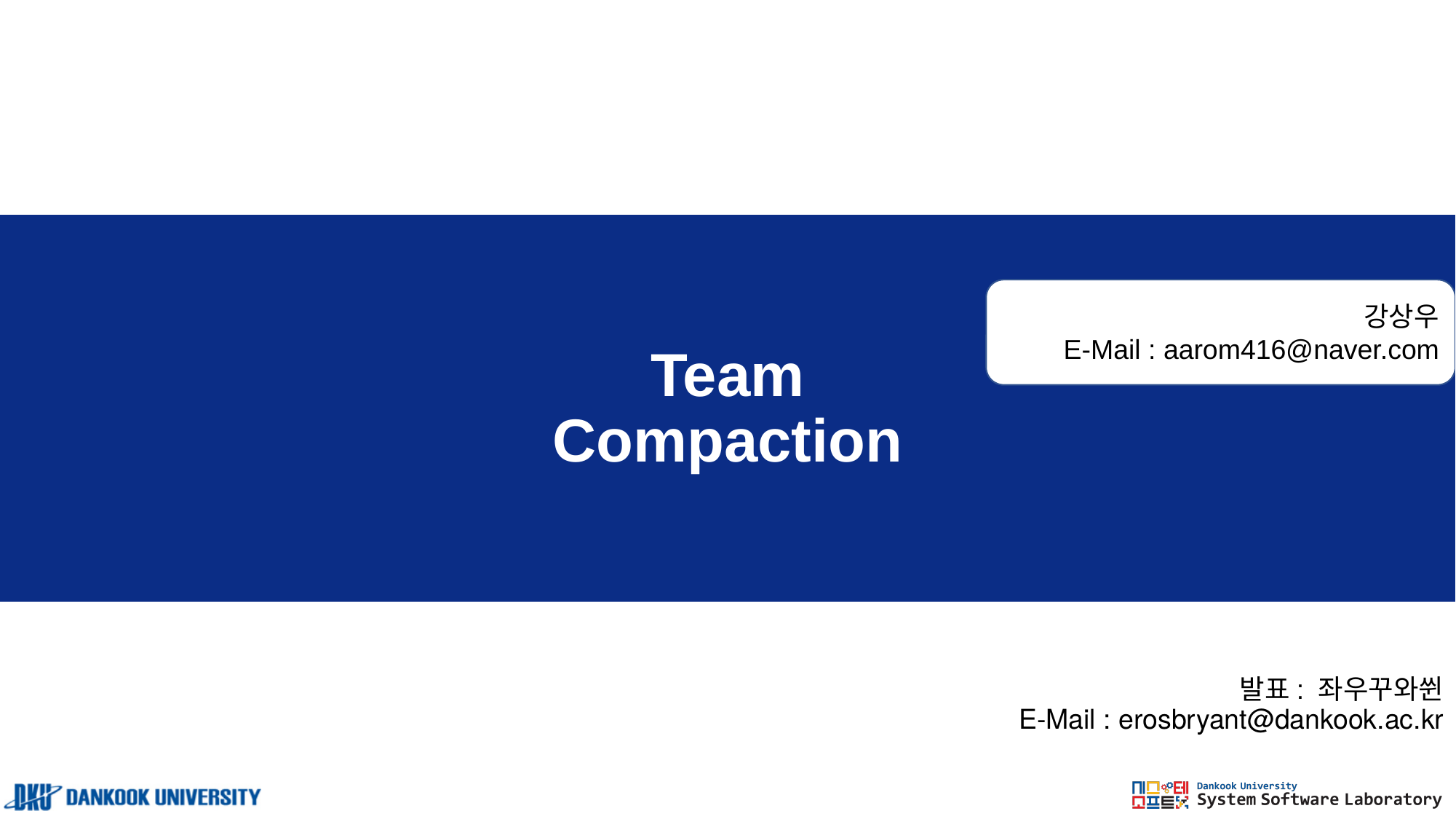

강상우
E-Mail : aarom416@naver.com
# Team Compaction
발표: 좌우꾸와쒼
E-Mail : erosbryant@dankook.ac.kr